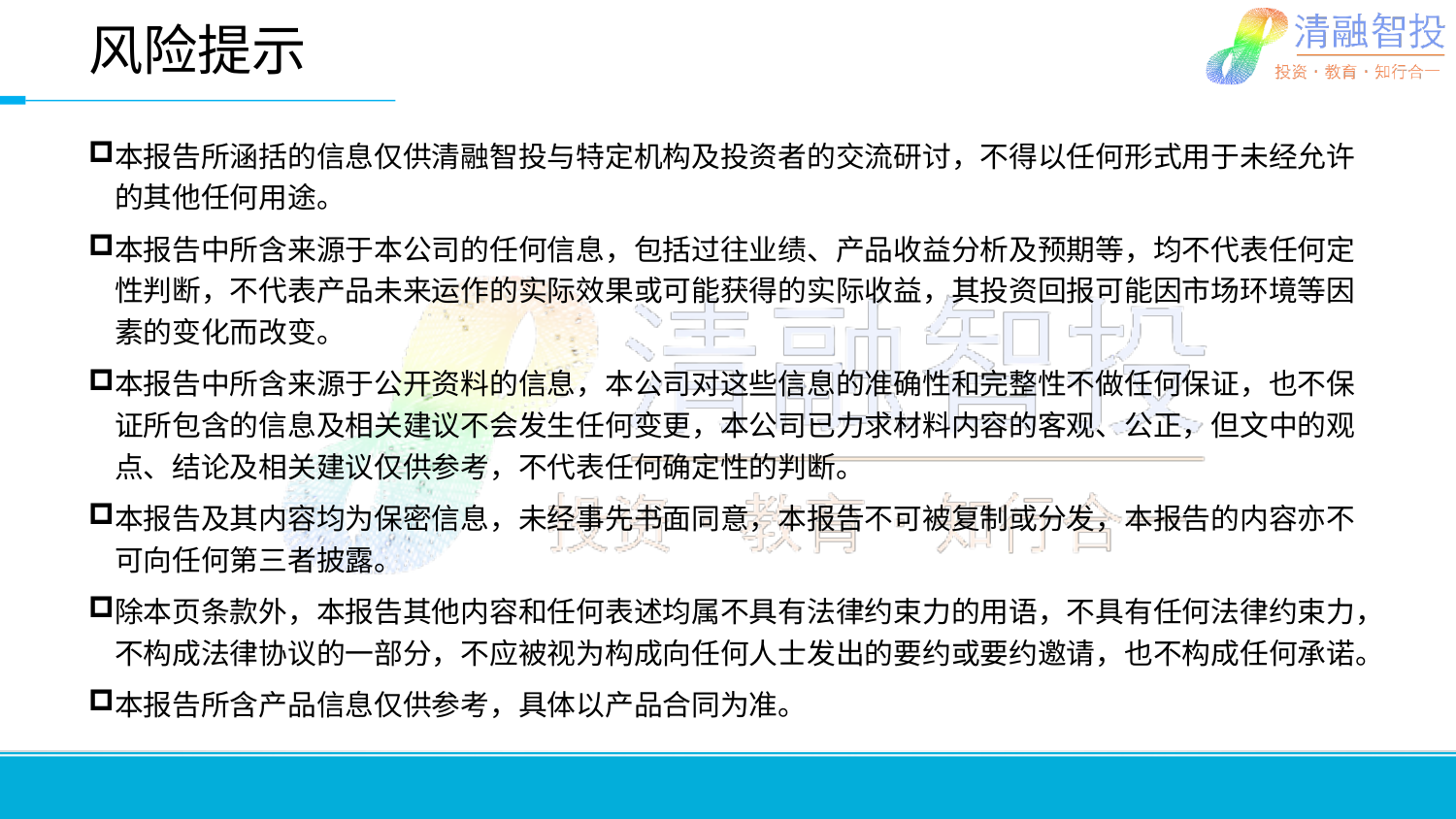

# 风险提示
本报告所涵括的信息仅供清融智投与特定机构及投资者的交流研讨，不得以任何形式用于未经允许的其他任何用途。
本报告中所含来源于本公司的任何信息，包括过往业绩、产品收益分析及预期等，均不代表任何定性判断，不代表产品未来运作的实际效果或可能获得的实际收益，其投资回报可能因市场环境等因素的变化而改变。
本报告中所含来源于公开资料的信息，本公司对这些信息的准确性和完整性不做任何保证，也不保证所包含的信息及相关建议不会发生任何变更，本公司已力求材料内容的客观、公正，但文中的观点、结论及相关建议仅供参考，不代表任何确定性的判断。
本报告及其内容均为保密信息，未经事先书面同意，本报告不可被复制或分发，本报告的内容亦不可向任何第三者披露。
除本页条款外，本报告其他内容和任何表述均属不具有法律约束力的用语，不具有任何法律约束力，不构成法律协议的一部分，不应被视为构成向任何人士发出的要约或要约邀请，也不构成任何承诺。
本报告所含产品信息仅供参考，具体以产品合同为准。